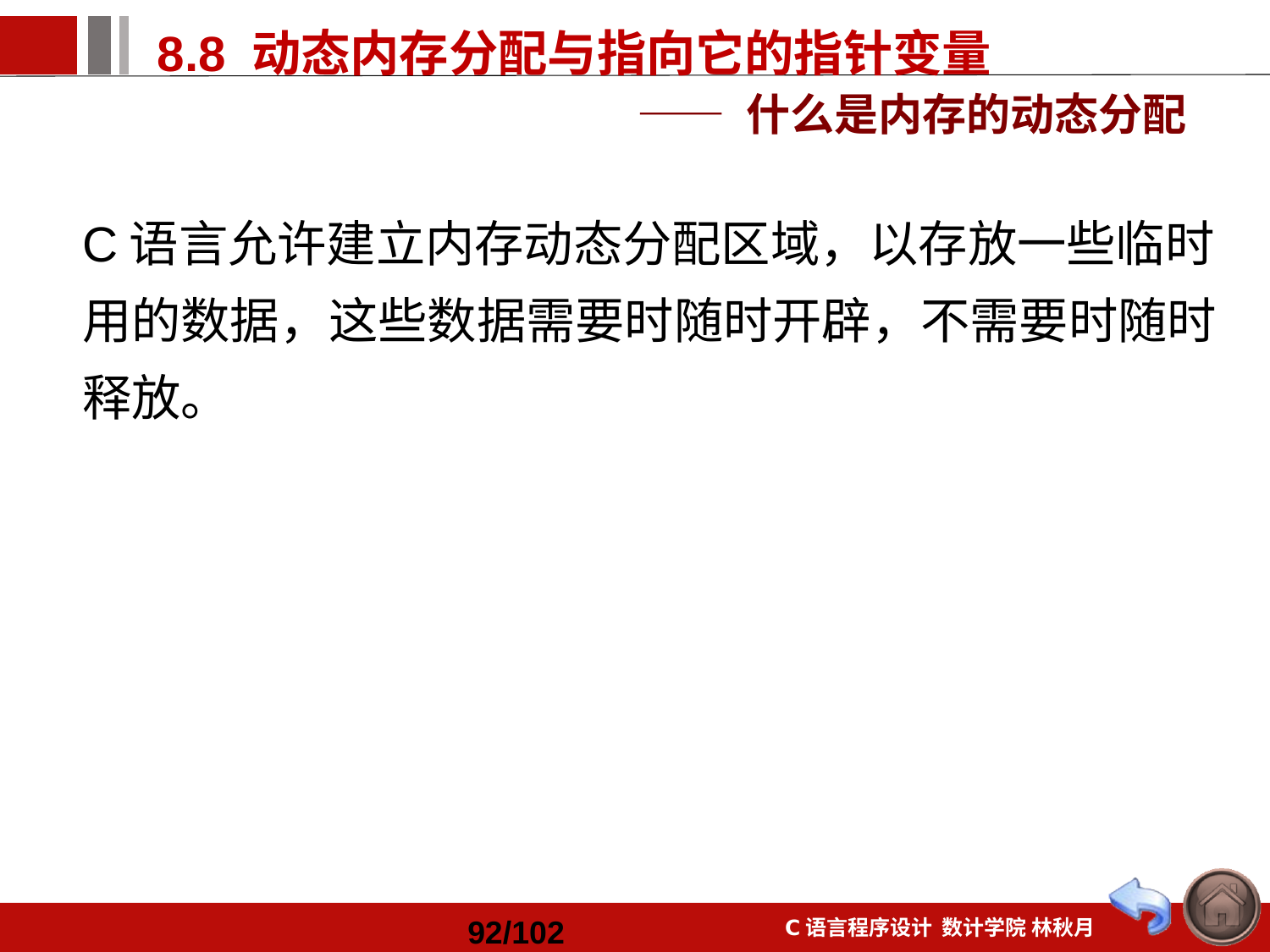

—— 什么是内存的动态分配
C语言允许建立内存动态分配区域，以存放一些临时用的数据，这些数据需要时随时开辟，不需要时随时释放。